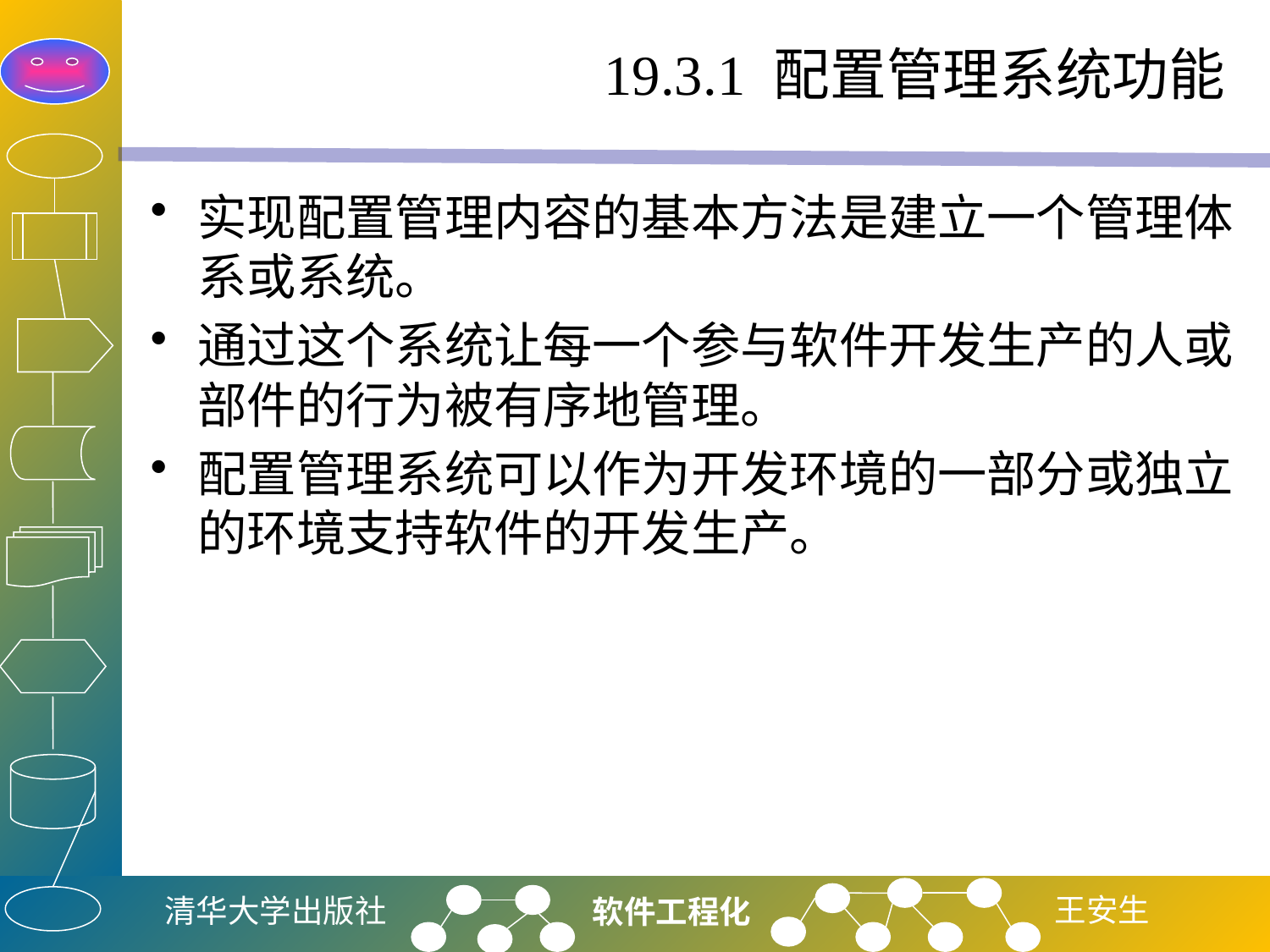

# 19.3.1 配置管理系统功能
实现配置管理内容的基本方法是建立一个管理体系或系统。
通过这个系统让每一个参与软件开发生产的人或部件的行为被有序地管理。
配置管理系统可以作为开发环境的一部分或独立的环境支持软件的开发生产。